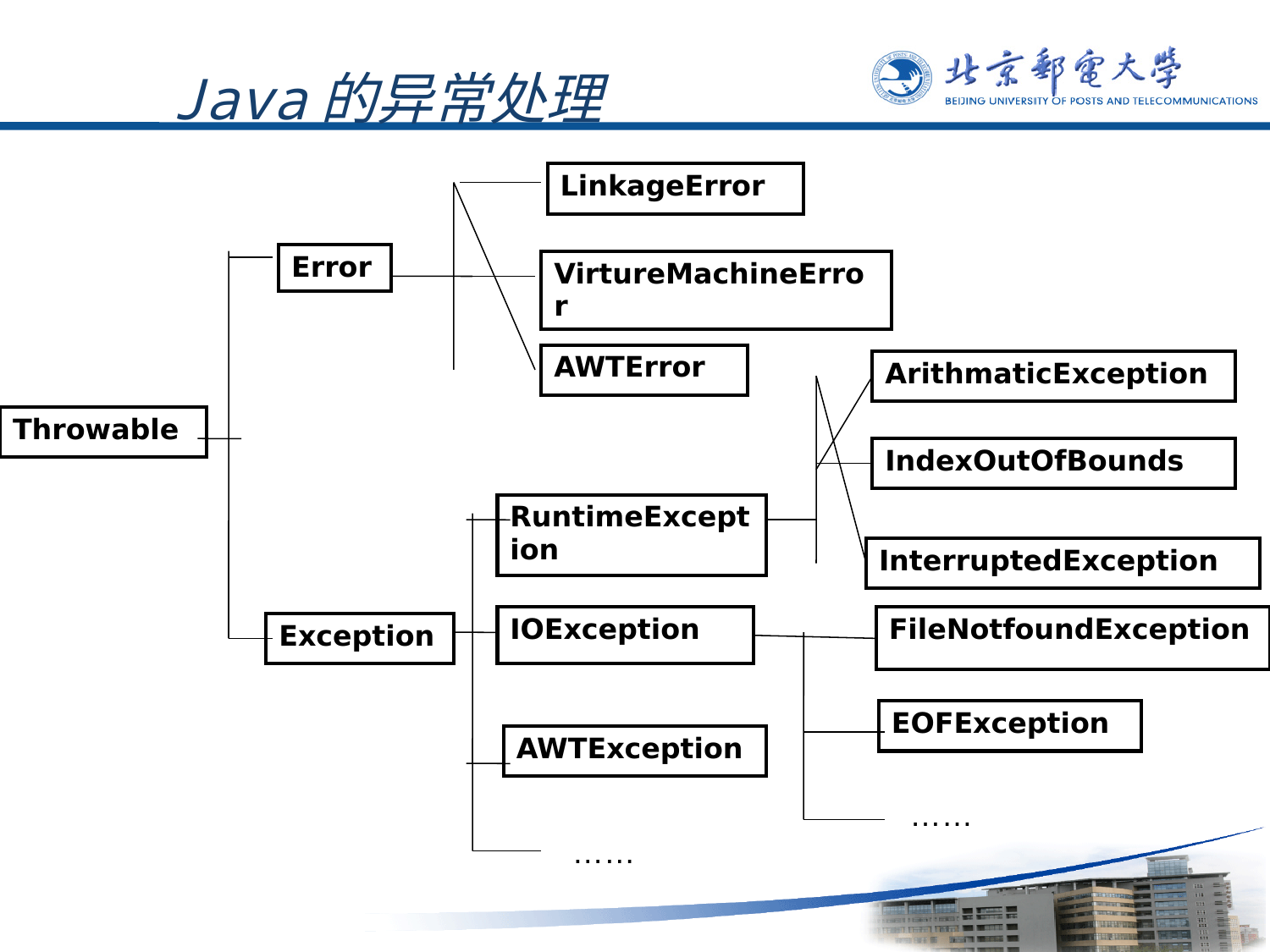

Java
# Java的异常处理

| LinkageError |
| --- |

| Error |
| --- |

| VirtureMachineError |
| --- |

| AWTError |
| --- |
| ArithmaticException |
| --- |

| Throwable |
| --- |
| IndexOutOfBounds |
| --- |
| RuntimeException |
| --- |

| InterruptedException |
| --- |
| IOException |
| --- |
| FileNotfoundException |
| --- |
| Exception |
| --- |

| EOFException |
| --- |
| AWTException |
| --- |

……
……